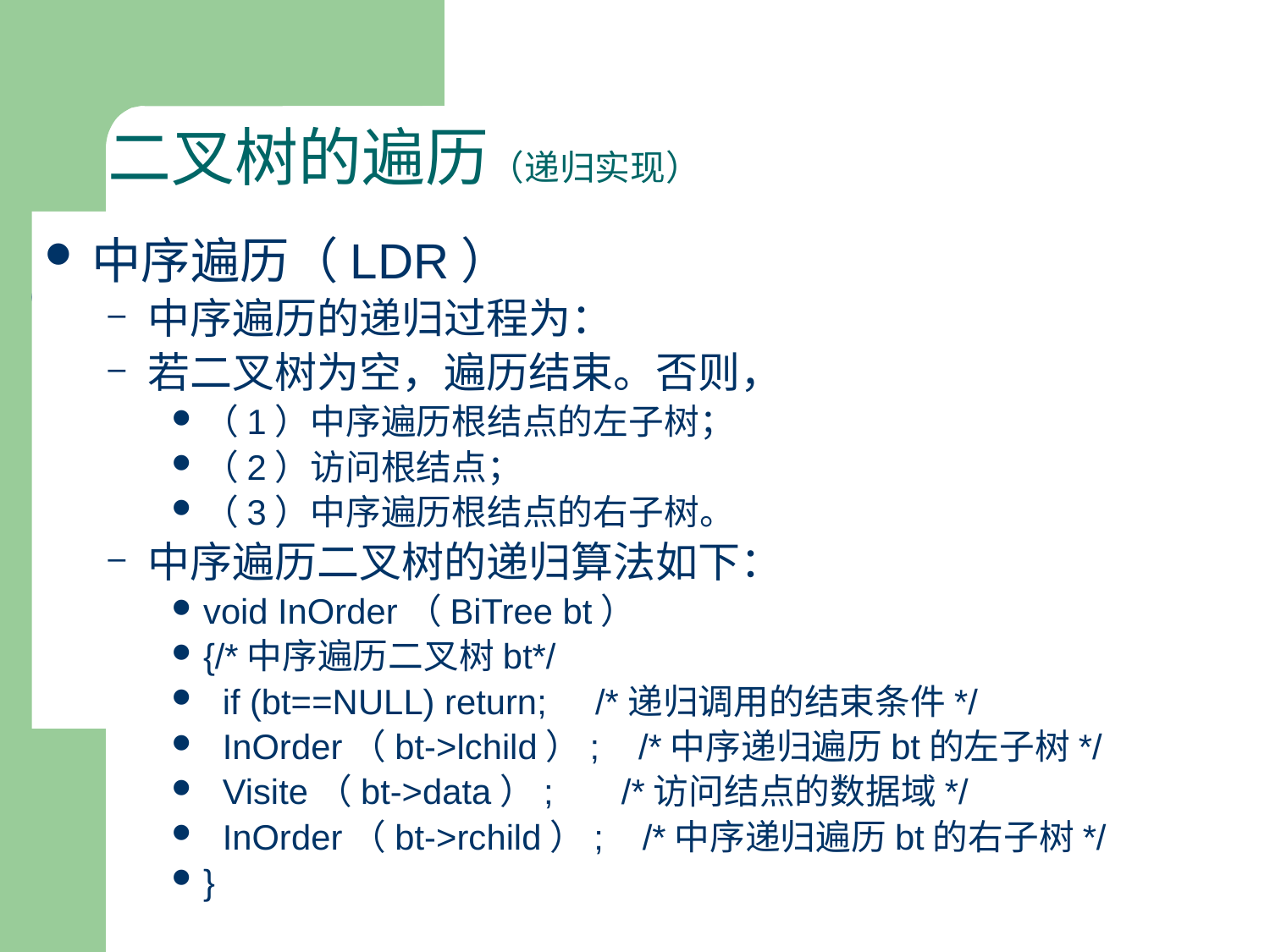

# 二叉树的遍历（递归实现）
中序遍历（LDR）
中序遍历的递归过程为：
若二叉树为空，遍历结束。否则，
（1）中序遍历根结点的左子树；
（2）访问根结点；
（3）中序遍历根结点的右子树。
中序遍历二叉树的递归算法如下：
void InOrder（BiTree bt）
{/*中序遍历二叉树bt*/
  if (bt==NULL) return;     /*递归调用的结束条件*/
  InOrder（bt->lchild）;    /*中序递归遍历bt的左子树*/
  Visite（bt->data）;       /*访问结点的数据域*/
  InOrder（bt->rchild）;    /*中序递归遍历bt的右子树*/
}